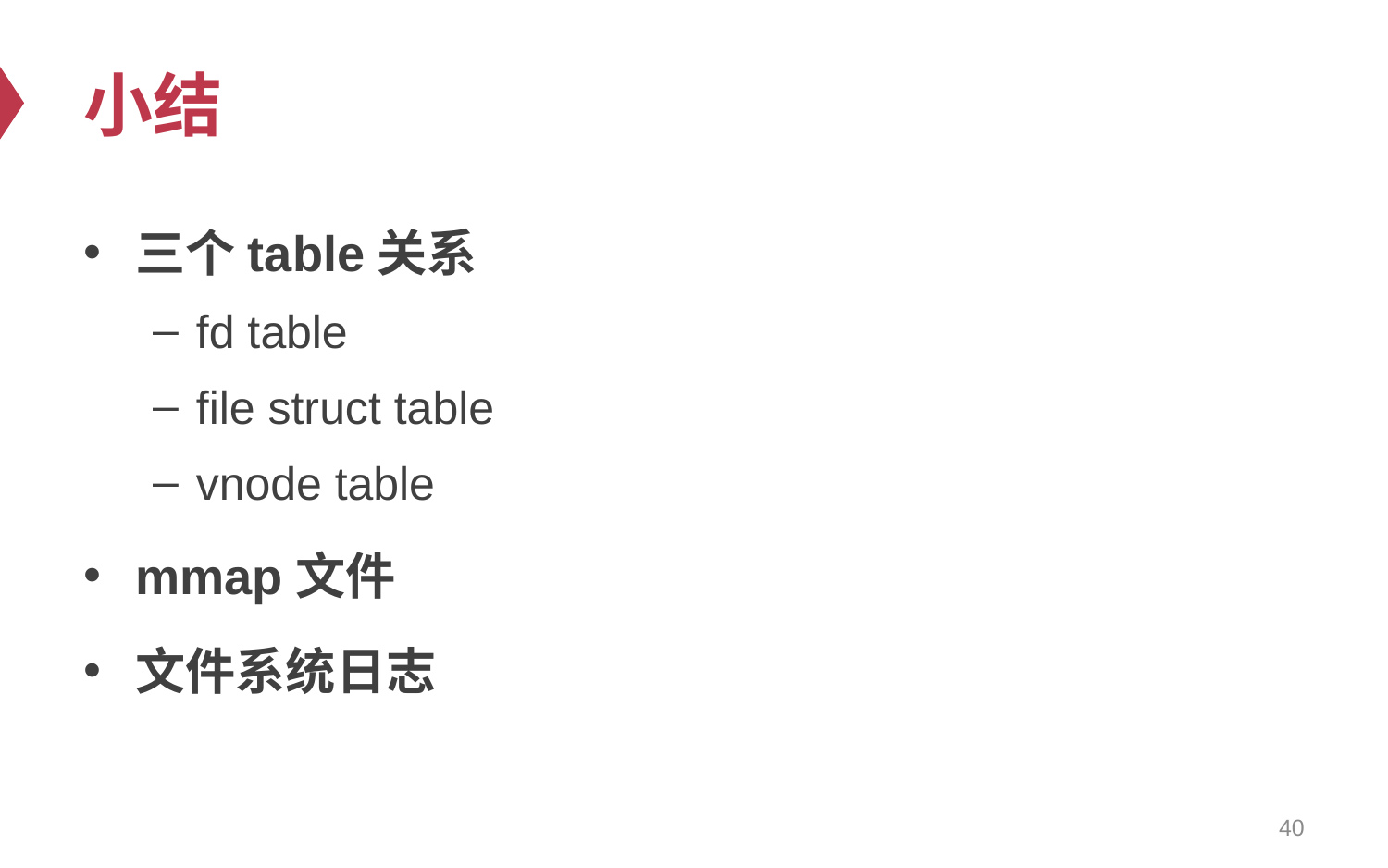

# 小结
三个table关系
fd table
file struct table
vnode table
mmap文件
文件系统日志
40